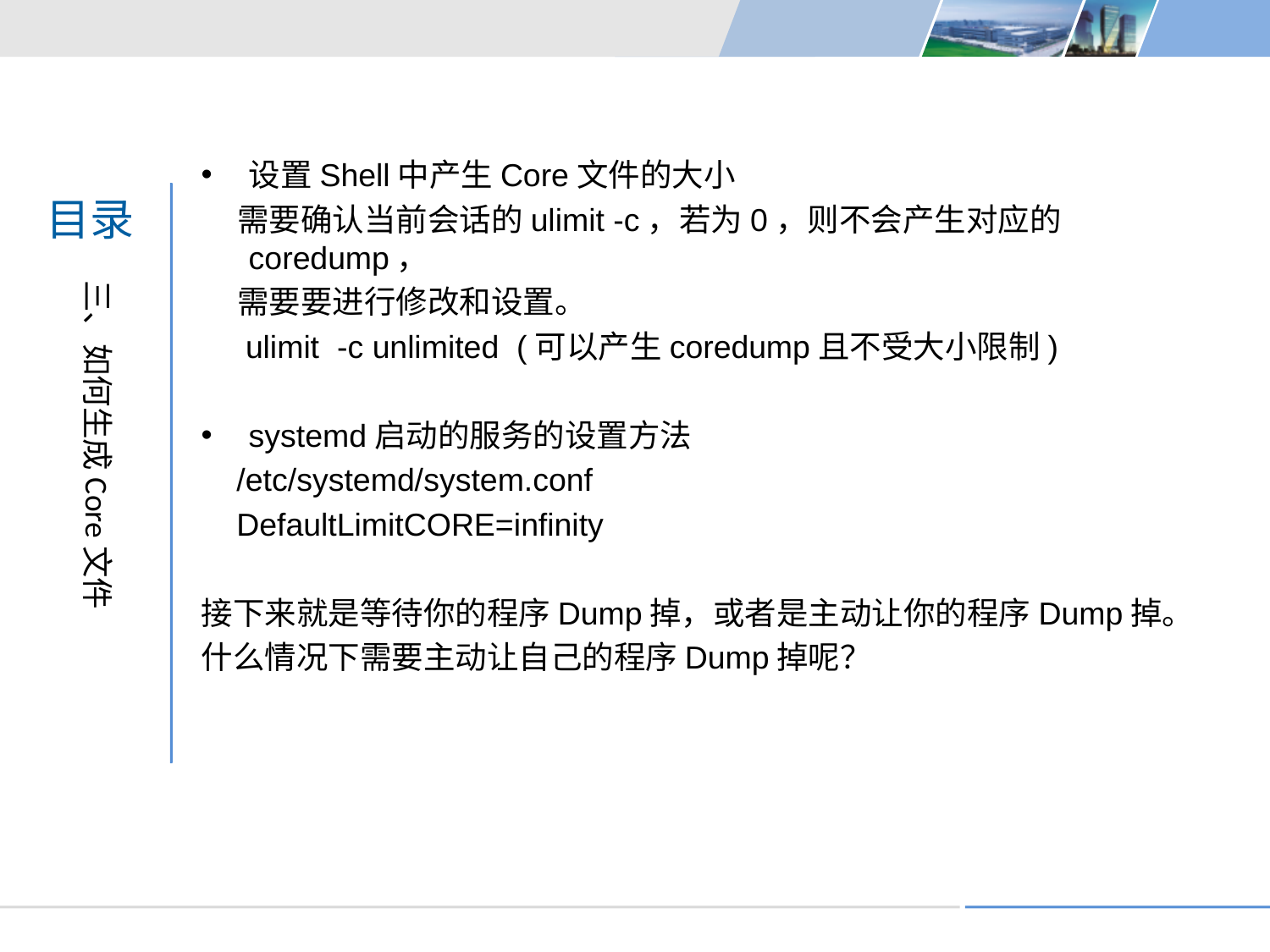

设置Shell中产生Core文件的大小
    需要确认当前会话的ulimit -c，若为0，则不会产生对应的coredump，
    需要要进行修改和设置。
     ulimit  -c unlimited  (可以产生coredump且不受大小限制)

systemd启动的服务的设置方法
    /etc/systemd/system.conf
    DefaultLimitCORE=infinity

接下来就是等待你的程序Dump掉，或者是主动让你的程序Dump掉。
什么情况下需要主动让自己的程序Dump掉呢？

目录
三、如何生成Core文件